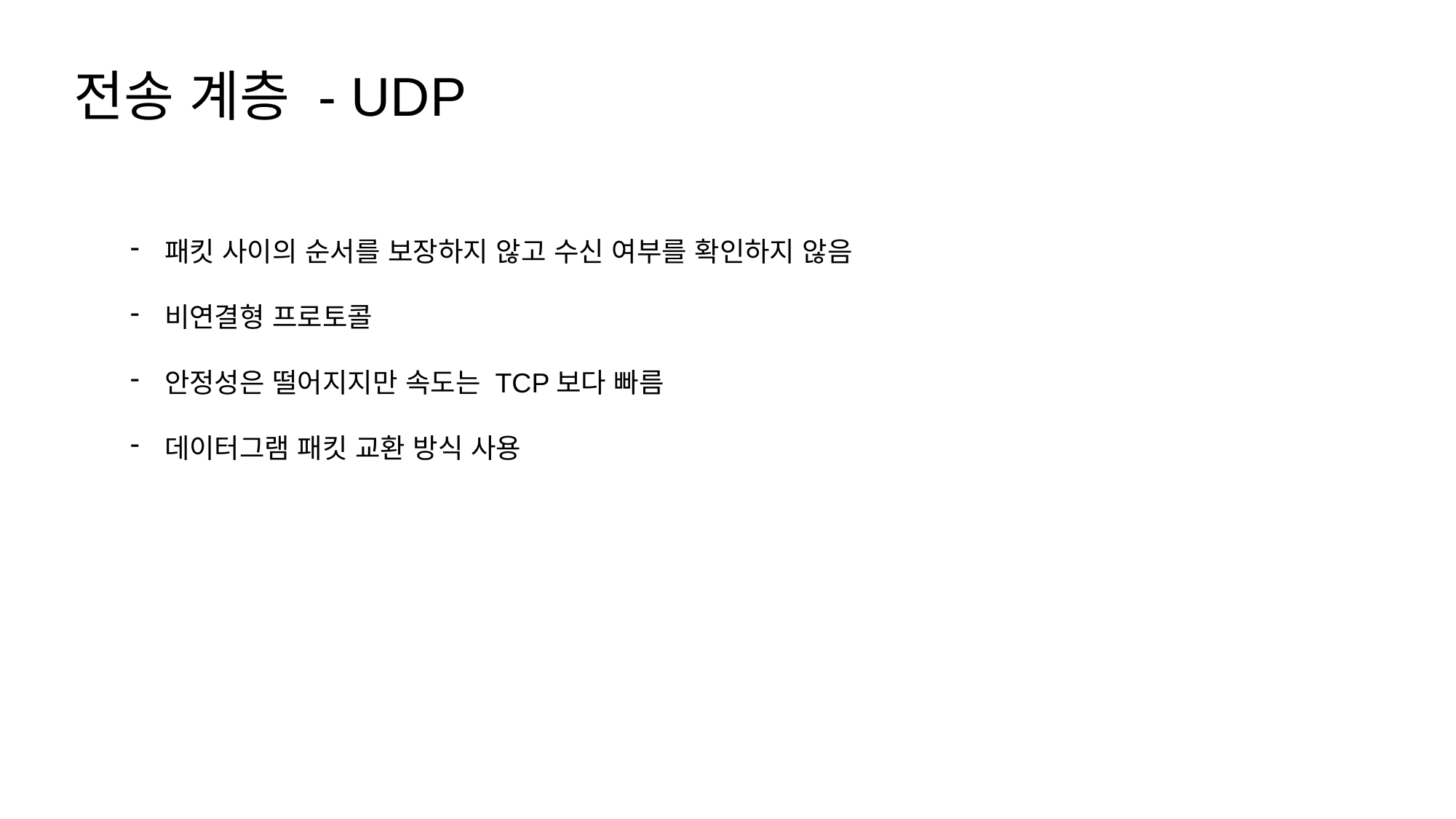

전송 계층 - UDP
패킷 사이의 순서를 보장하지 않고 수신 여부를 확인하지 않음
비연결형 프로토콜
안정성은 떨어지지만 속도는 TCP보다 빠름
데이터그램 패킷 교환 방식 사용